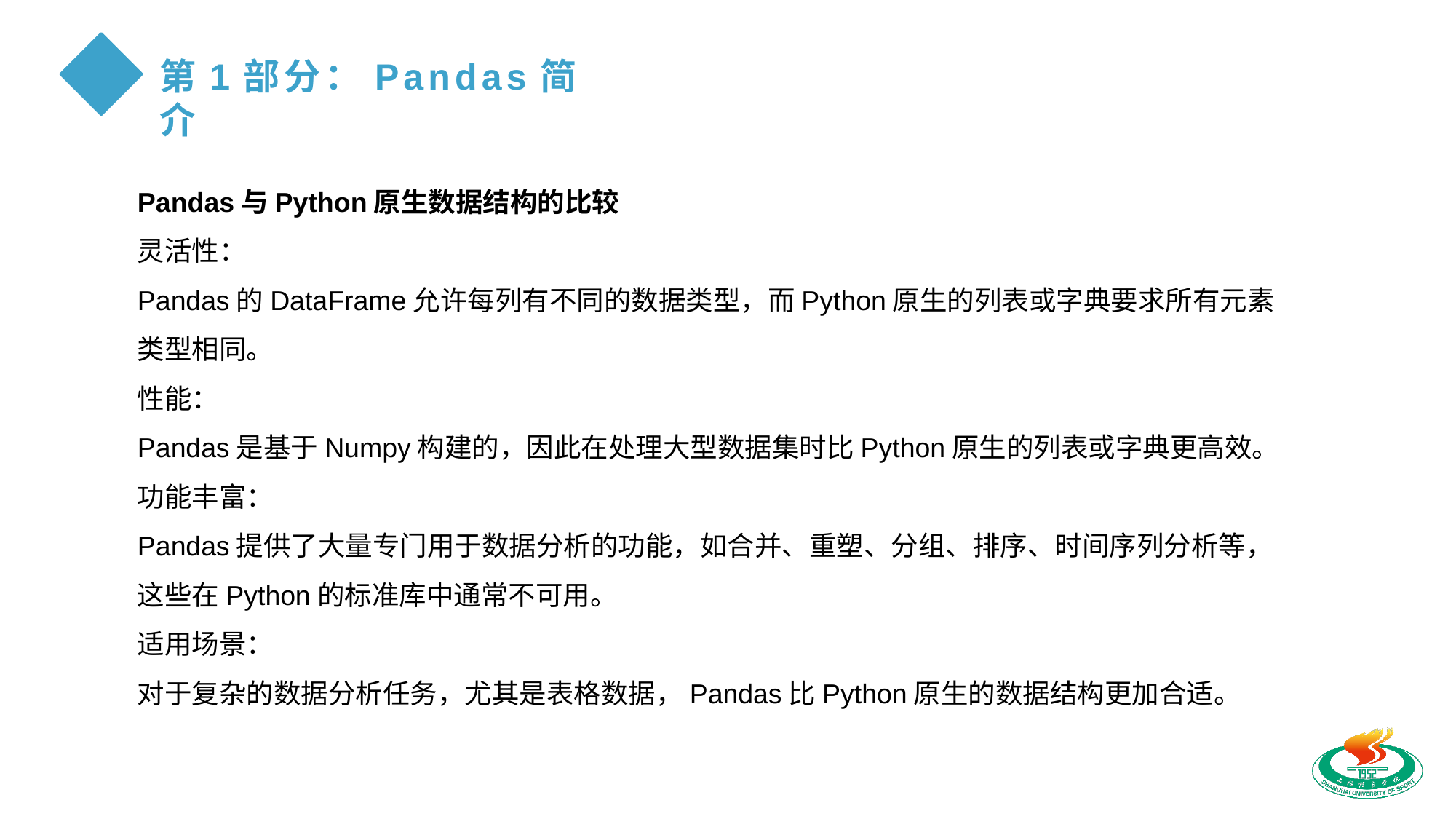

Pandas与Python原生数据结构的比较
灵活性：
Pandas的DataFrame允许每列有不同的数据类型，而Python原生的列表或字典要求所有元素类型相同。
性能：
Pandas是基于Numpy构建的，因此在处理大型数据集时比Python原生的列表或字典更高效。
功能丰富：
Pandas提供了大量专门用于数据分析的功能，如合并、重塑、分组、排序、时间序列分析等，这些在Python的标准库中通常不可用。
适用场景：
对于复杂的数据分析任务，尤其是表格数据，Pandas比Python原生的数据结构更加合适。